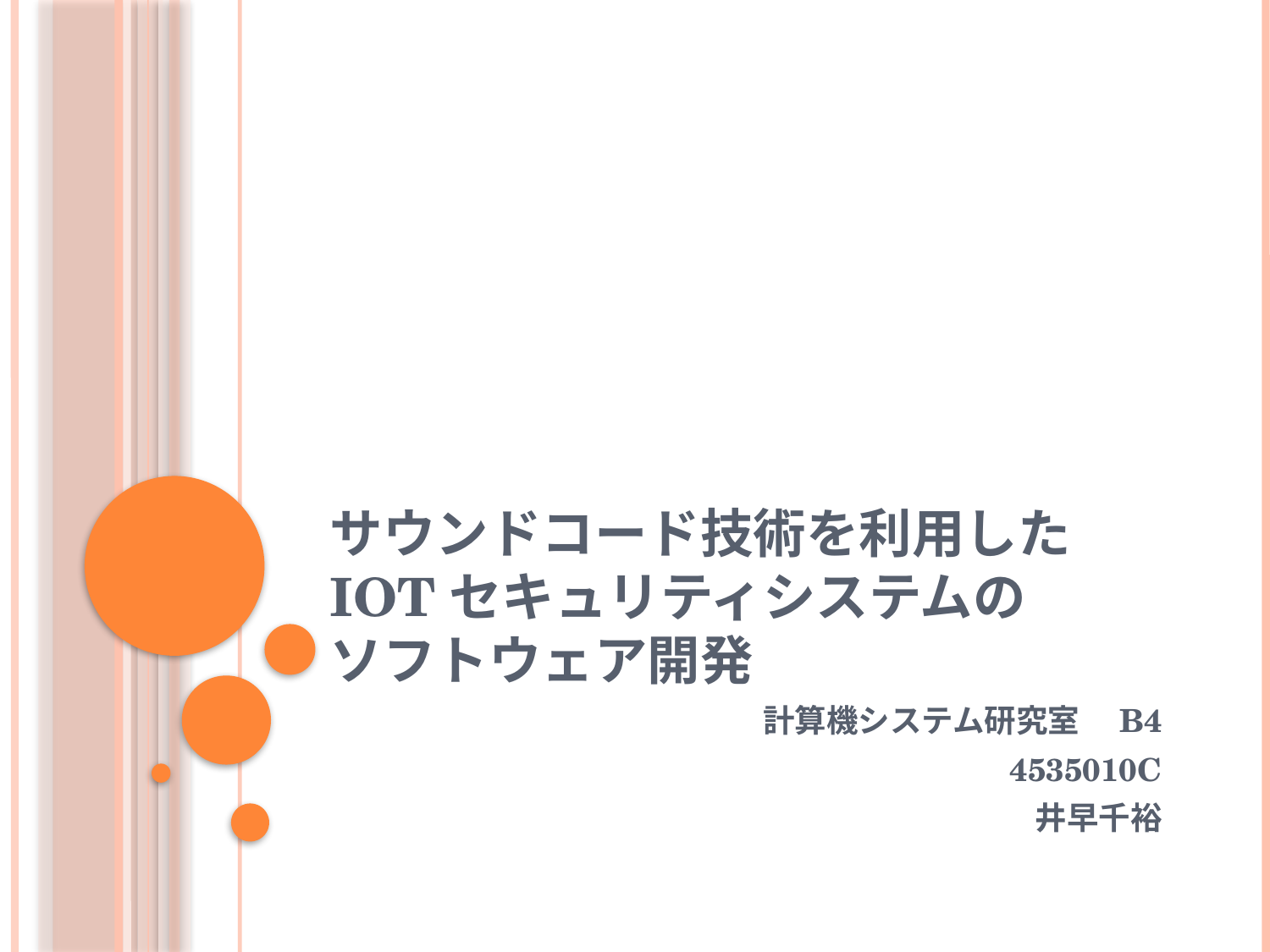

# サウンドコード技術を利用した IoTセキュリティシステムの ソフトウェア開発
計算機システム研究室　B4
4535010C
井早千裕